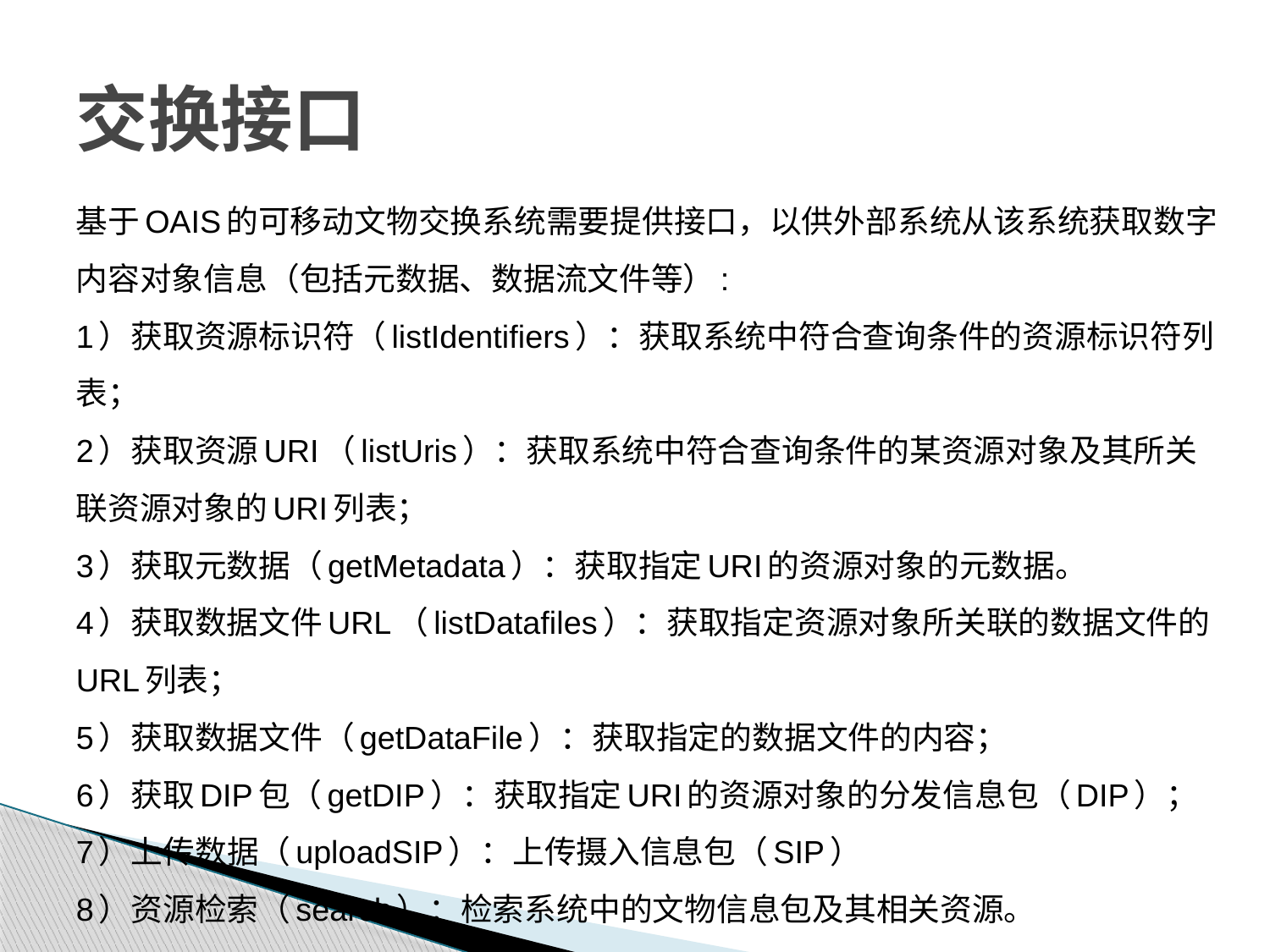

# 交换接口
基于OAIS的可移动文物交换系统需要提供接口，以供外部系统从该系统获取数字内容对象信息（包括元数据、数据流文件等）:
1）获取资源标识符（listIdentifiers）：获取系统中符合查询条件的资源标识符列表；
2）获取资源URI（listUris）：获取系统中符合查询条件的某资源对象及其所关联资源对象的URI列表；
3）获取元数据（getMetadata）：获取指定URI的资源对象的元数据。
4）获取数据文件URL（listDatafiles）：获取指定资源对象所关联的数据文件的URL列表；
5）获取数据文件（getDataFile）：获取指定的数据文件的内容；
6）获取DIP包（getDIP）：获取指定URI的资源对象的分发信息包（DIP）；
7）上传数据（uploadSIP）：上传摄入信息包（SIP）
8）资源检索（search）：检索系统中的文物信息包及其相关资源。